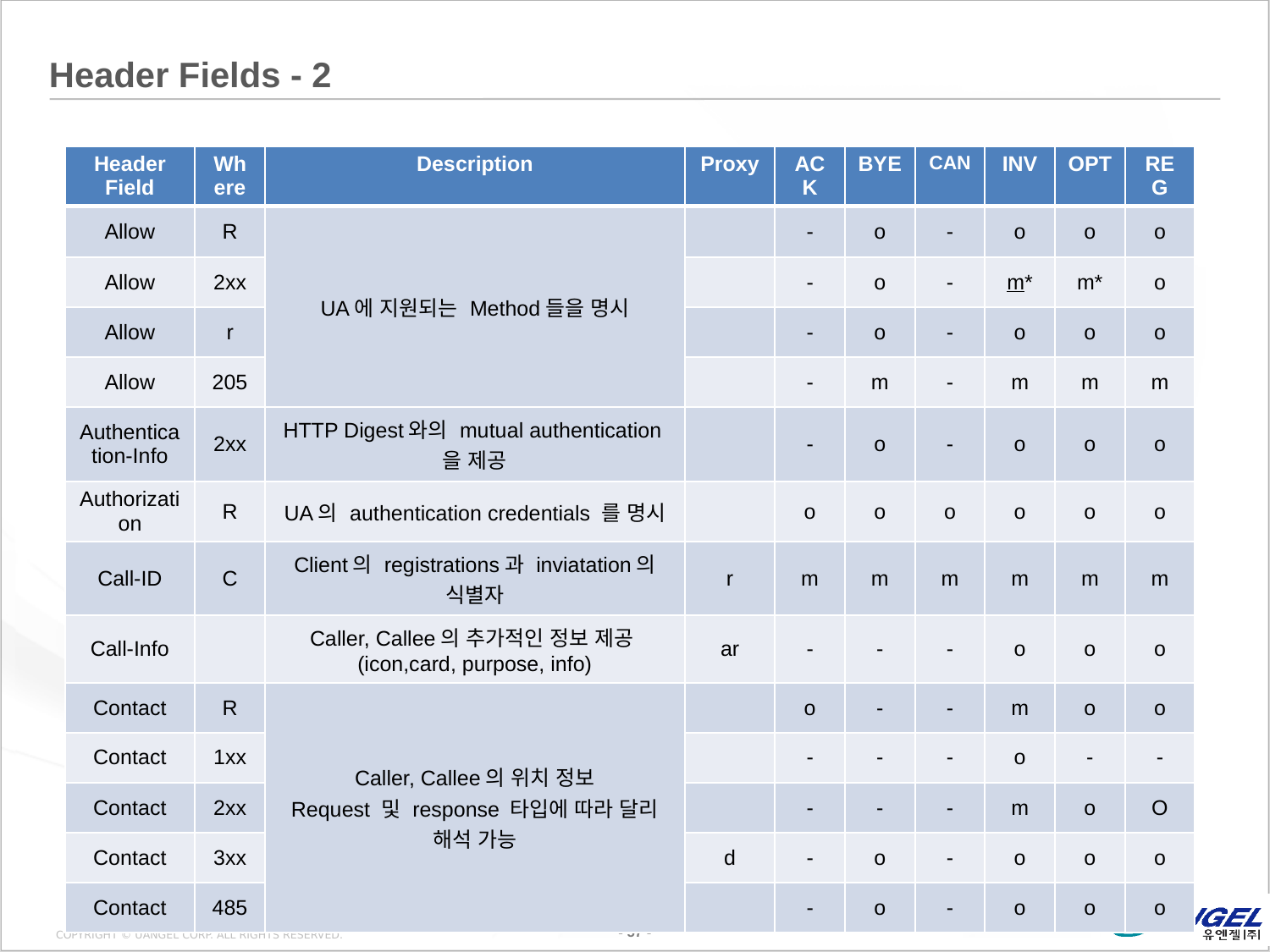

# Header Fields - 2

| Header Field | Where | Description | Proxy | ACK | BYE | CAN | INV | OPT | REG |
| --- | --- | --- | --- | --- | --- | --- | --- | --- | --- |
| Allow | R | UA에 지원되는 Method들을 명시 |  | - | o | - | o | o | o |
| Allow | 2xx |  |  | - | o | - | m\* | m\* | o |
| Allow | r |  |  | - | o | - | o | o | o |
| Allow | 205 |  |  | - | m | - | m | m | m |
| Authentication-Info | 2xx | HTTP Digest와의 mutual authentication을 제공 |  | - | o | - | o | o | o |
| Authorization | R | UA의 authentication credentials 를 명시 |  | o | o | o | o | o | o |
| Call-ID | C | Client의 registrations과 inviatation의 식별자 | r | m | m | m | m | m | m |
| Call-Info |  | Caller, Callee의 추가적인 정보 제공(icon,card, purpose, info) | ar | - | - | - | o | o | o |
| Contact | R | Caller, Callee의 위치 정보 Request 및 response 타입에 따라 달리 해석 가능 |  | o | - | - | m | o | o |
| Contact | 1xx |  |  | - | - | - | o | - | - |
| Contact | 2xx |  |  | - | - | - | m | o | O |
| Contact | 3xx |  | d | - | o | - | o | o | o |
| Contact | 485 |  |  | - | o | - | o | o | o |